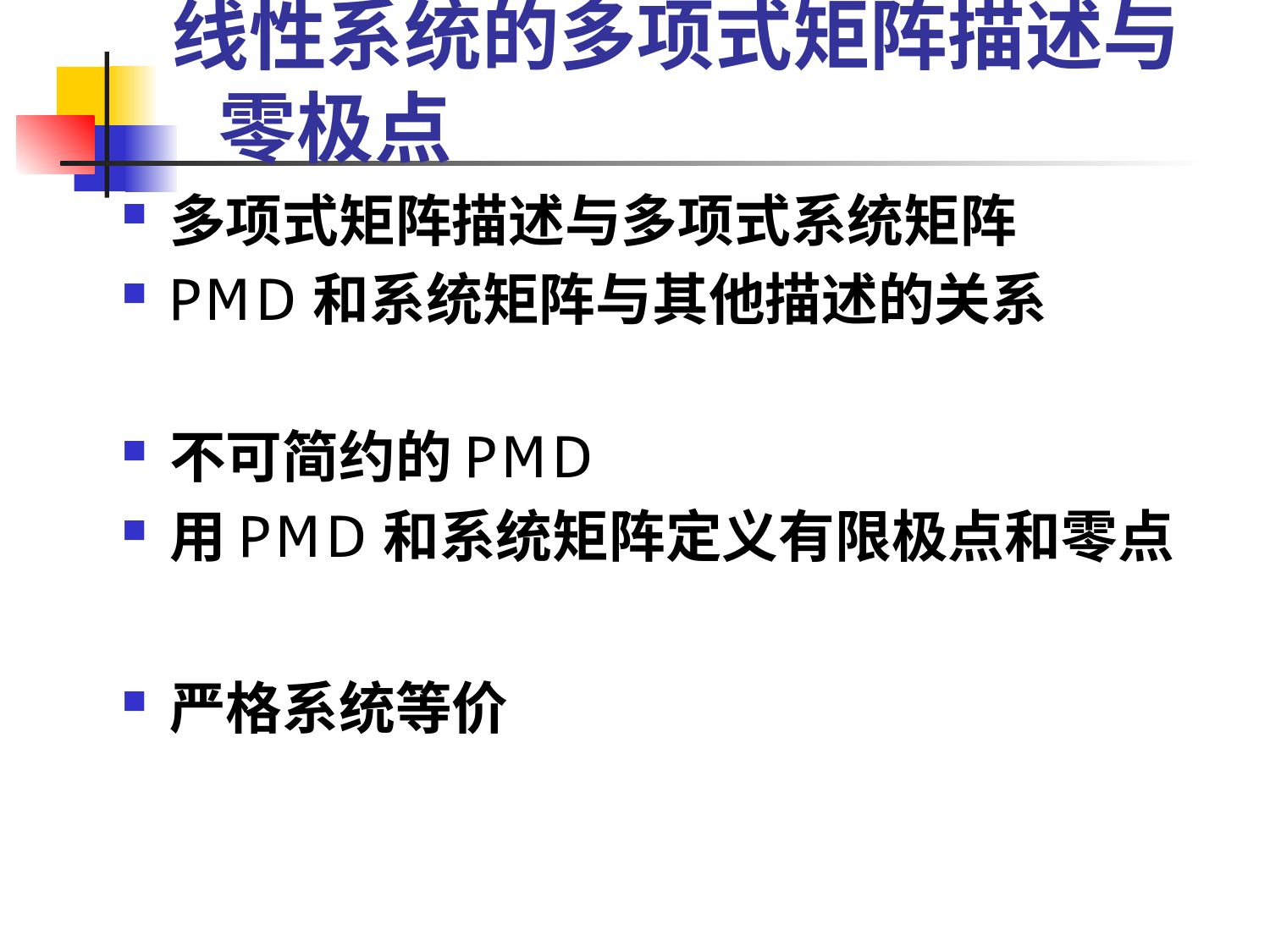

# 线性系统的多项式矩阵描述与零极点
多项式矩阵描述与多项式系统矩阵
PMD和系统矩阵与其他描述的关系

不可简约的PMD
用PMD和系统矩阵定义有限极点和零点

严格系统等价